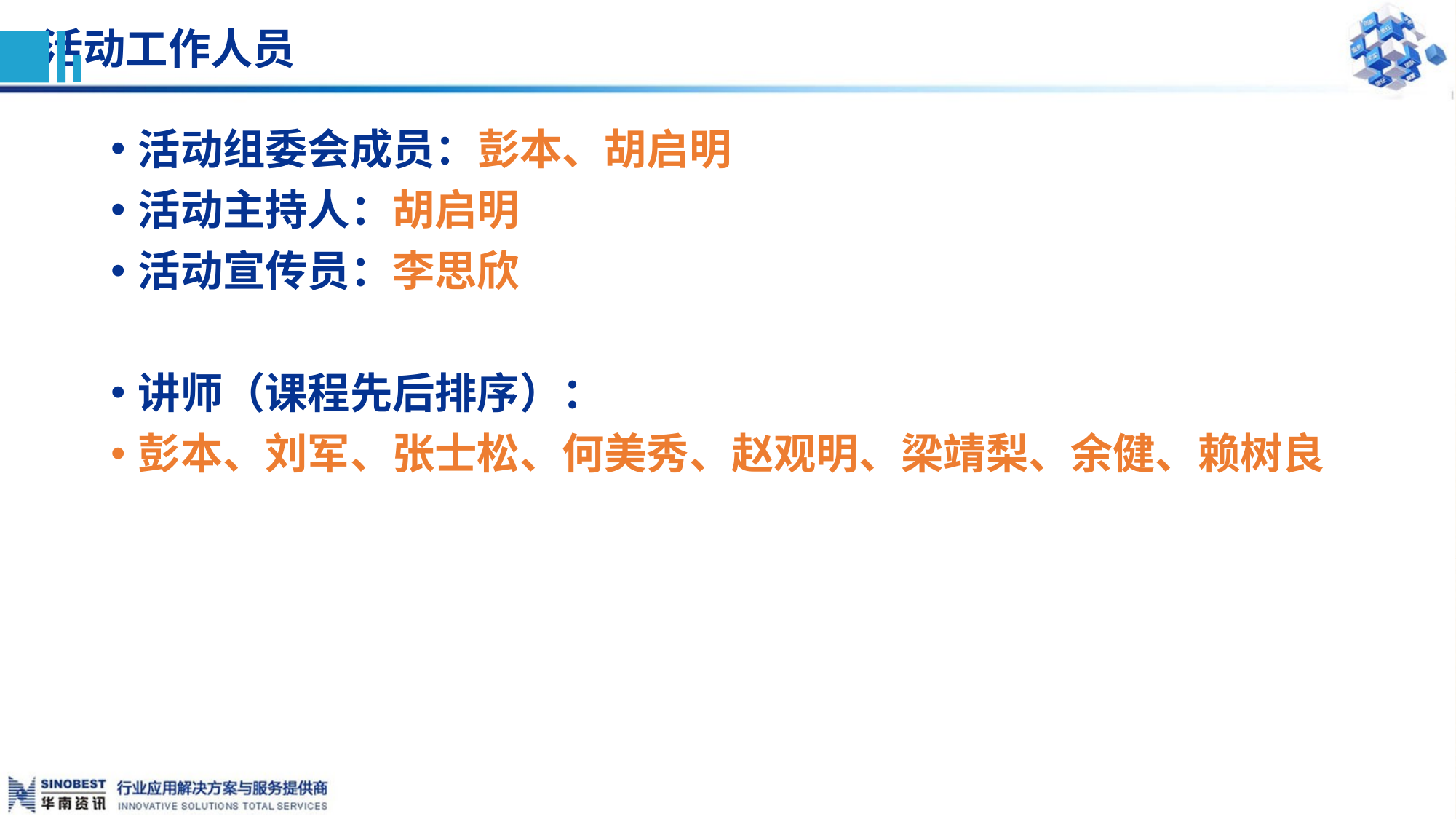

# 活动工作人员

活动组委会成员：彭本、胡启明
活动主持人：胡启明
活动宣传员：李思欣

讲师（课程先后排序）：
彭本、刘军、张士松、何美秀、赵观明、梁靖梨、余健、赖树良